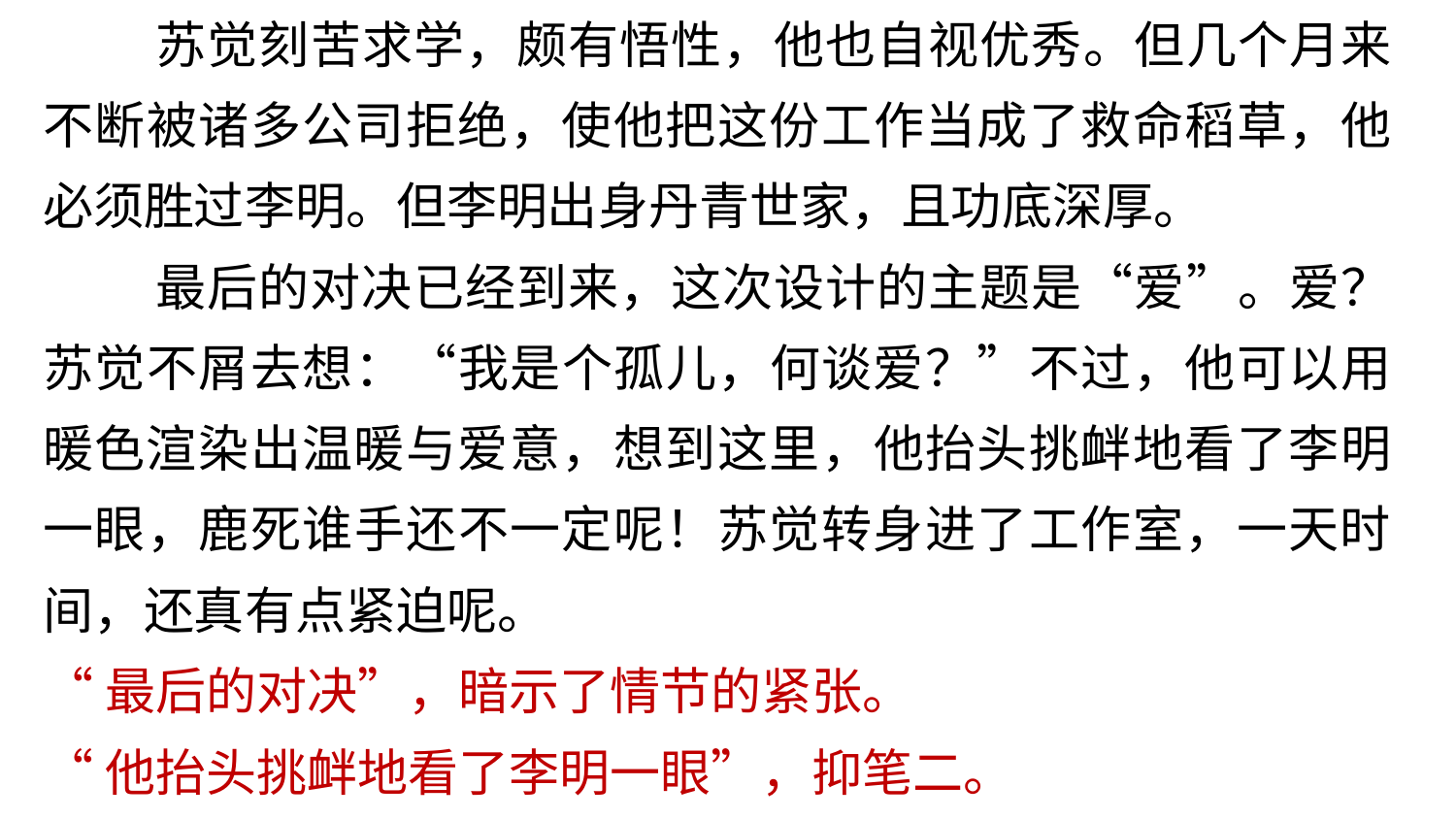

苏觉刻苦求学，颇有悟性，他也自视优秀。但几个月来不断被诸多公司拒绝，使他把这份工作当成了救命稻草，他必须胜过李明。但李明出身丹青世家，且功底深厚。
        最后的对决已经到来，这次设计的主题是“爱”。爱？苏觉不屑去想：“我是个孤儿，何谈爱？”不过，他可以用暖色渲染出温暖与爱意，想到这里，他抬头挑衅地看了李明一眼，鹿死谁手还不一定呢！苏觉转身进了工作室，一天时间，还真有点紧迫呢。
“最后的对决”，暗示了情节的紧张。
“他抬头挑衅地看了李明一眼”，抑笔二。